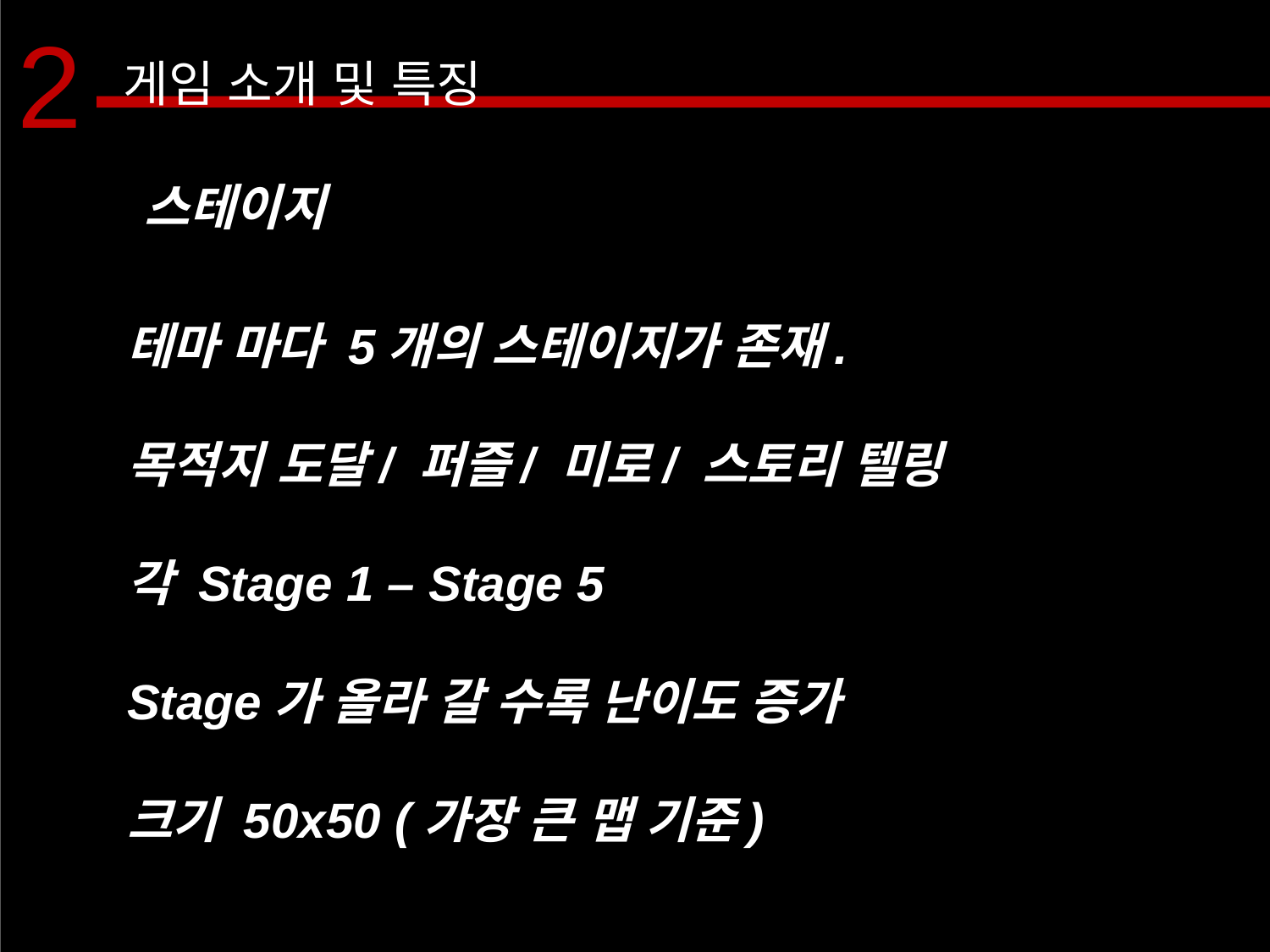

2
게임 소개 및 특징

스테이지

테마 마다 5개의 스테이지가 존재.

목적지 도달/ 퍼즐/ 미로/ 스토리 텔링

각 Stage 1 – Stage 5

Stage가 올라 갈 수록 난이도 증가

크기 50x50 (가장 큰 맵 기준)

9